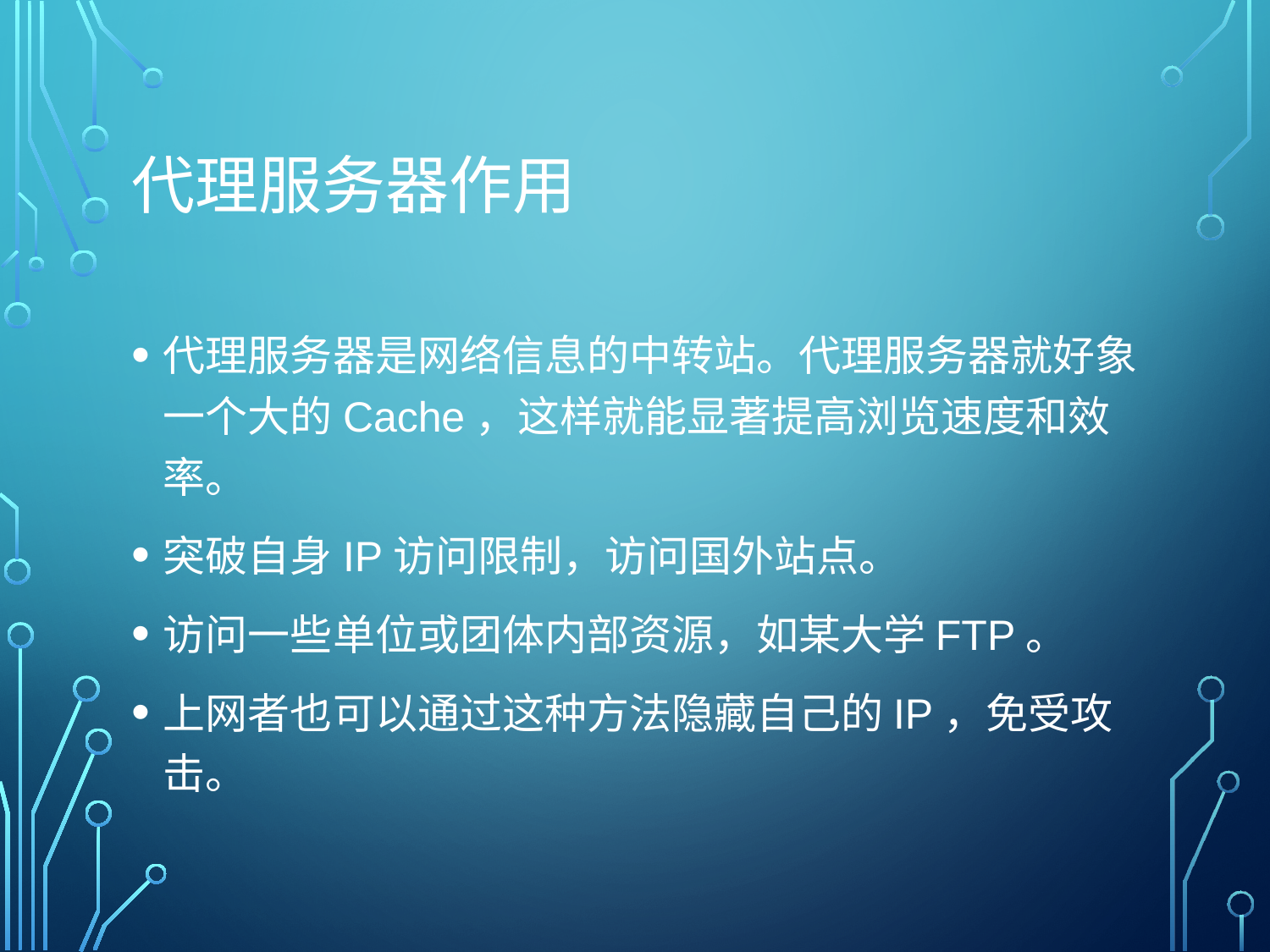

# 代理服务器作用
代理服务器是网络信息的中转站。代理服务器就好象一个大的Cache，这样就能显著提高浏览速度和效率。
突破自身IP访问限制，访问国外站点。
访问一些单位或团体内部资源，如某大学FTP。
上网者也可以通过这种方法隐藏自己的IP，免受攻击。